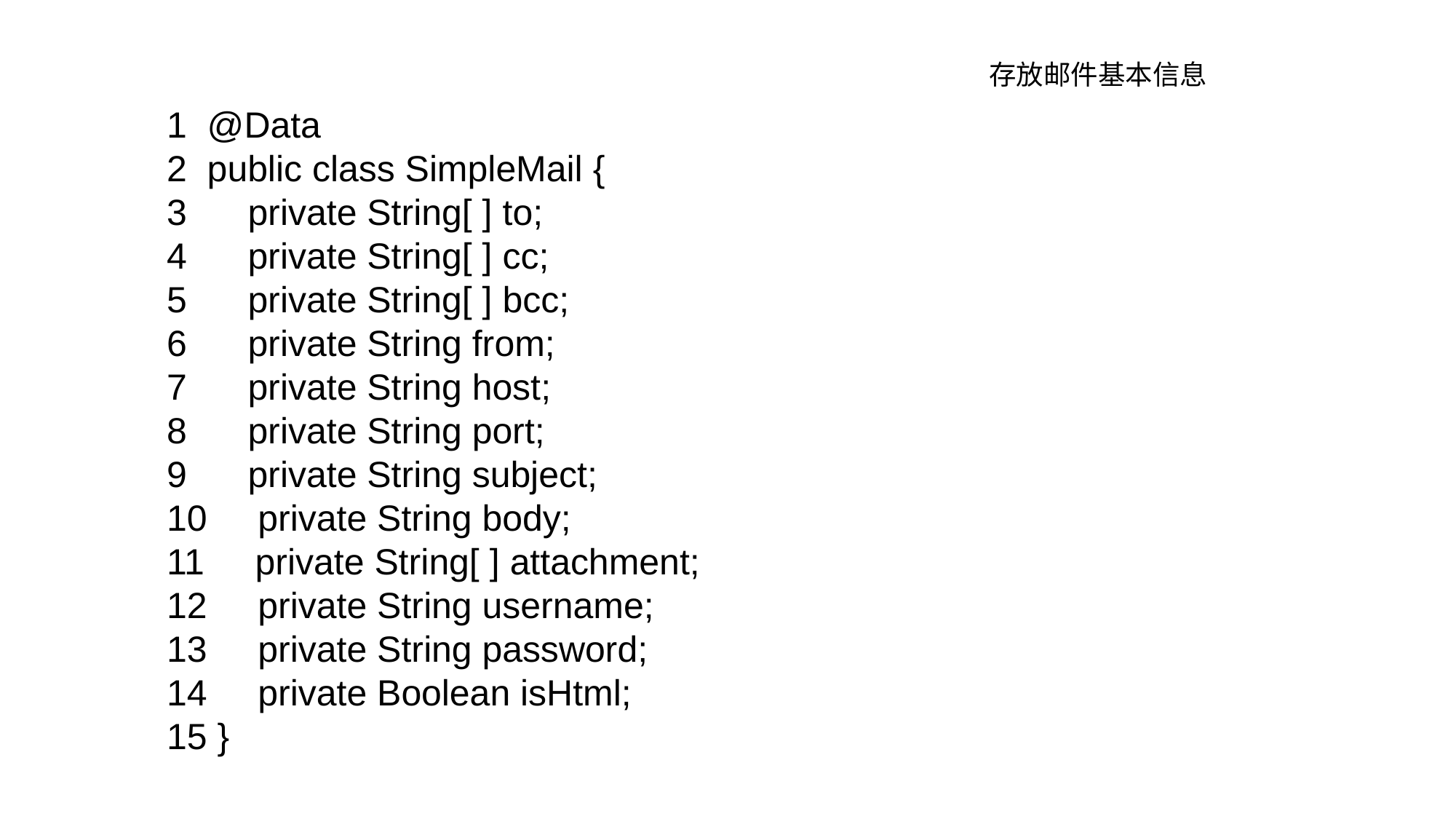

存放邮件基本信息
1  @Data
2  public class SimpleMail {
3      private String[ ] to;
4      private String[ ] cc;
5      private String[ ] bcc;
6      private String from;
7      private String host;
8      private String port;
9      private String subject;
10     private String body;
11     private String[ ] attachment;
12     private String username;
13     private String password;
14     private Boolean isHtml;
15 }